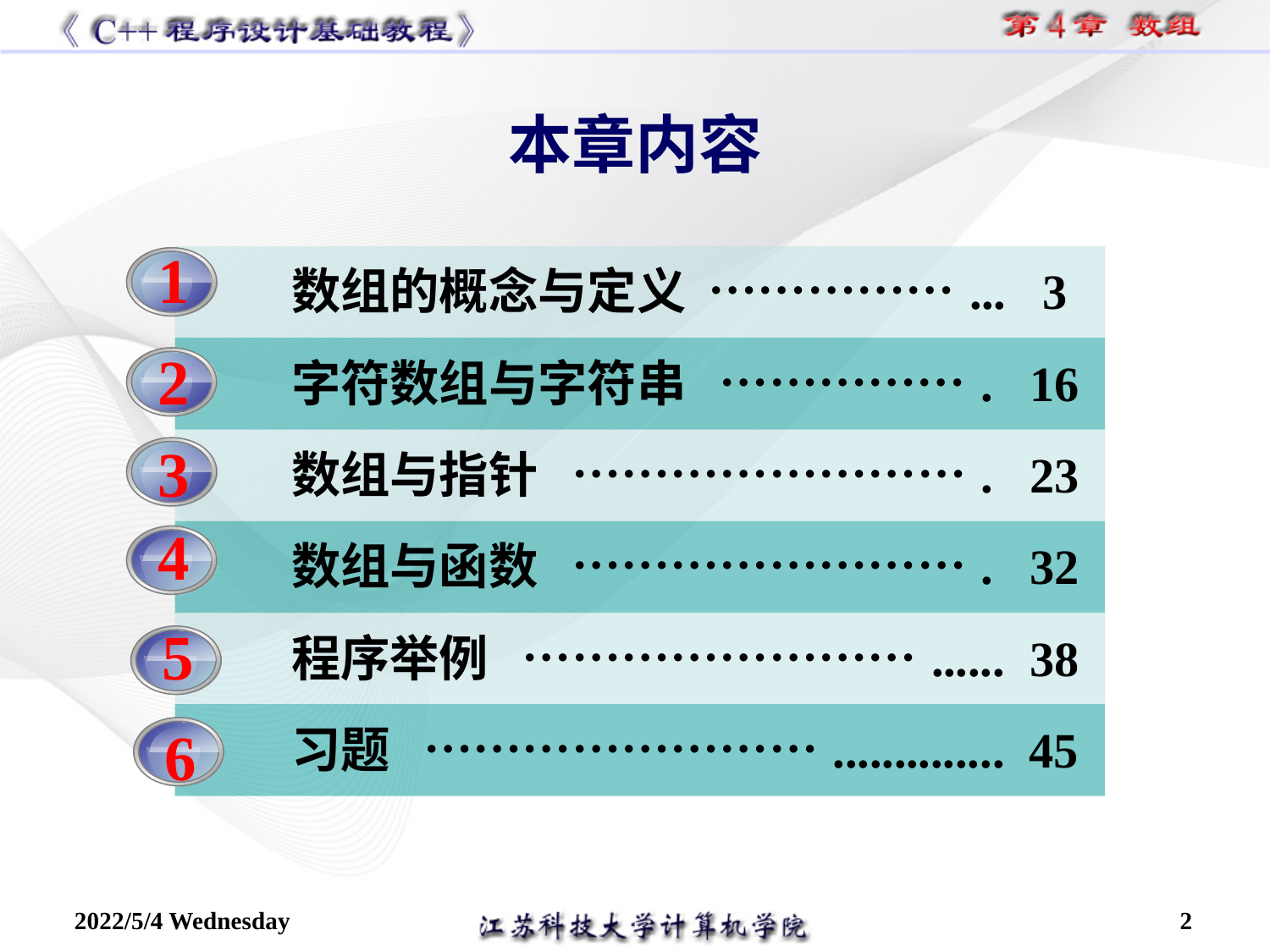

# 本章内容
| 数组的概念与定义 ……………... 3 |
| --- |
| 字符数组与字符串 ……………. 16 |
| 数组与指针 ……………………. 23 |
| 数组与函数 ……………………. 32 |
| 程序举例 ……………………...... 38 |
| 习题 …………………….............. 45 |

1

2

3

4

5

6